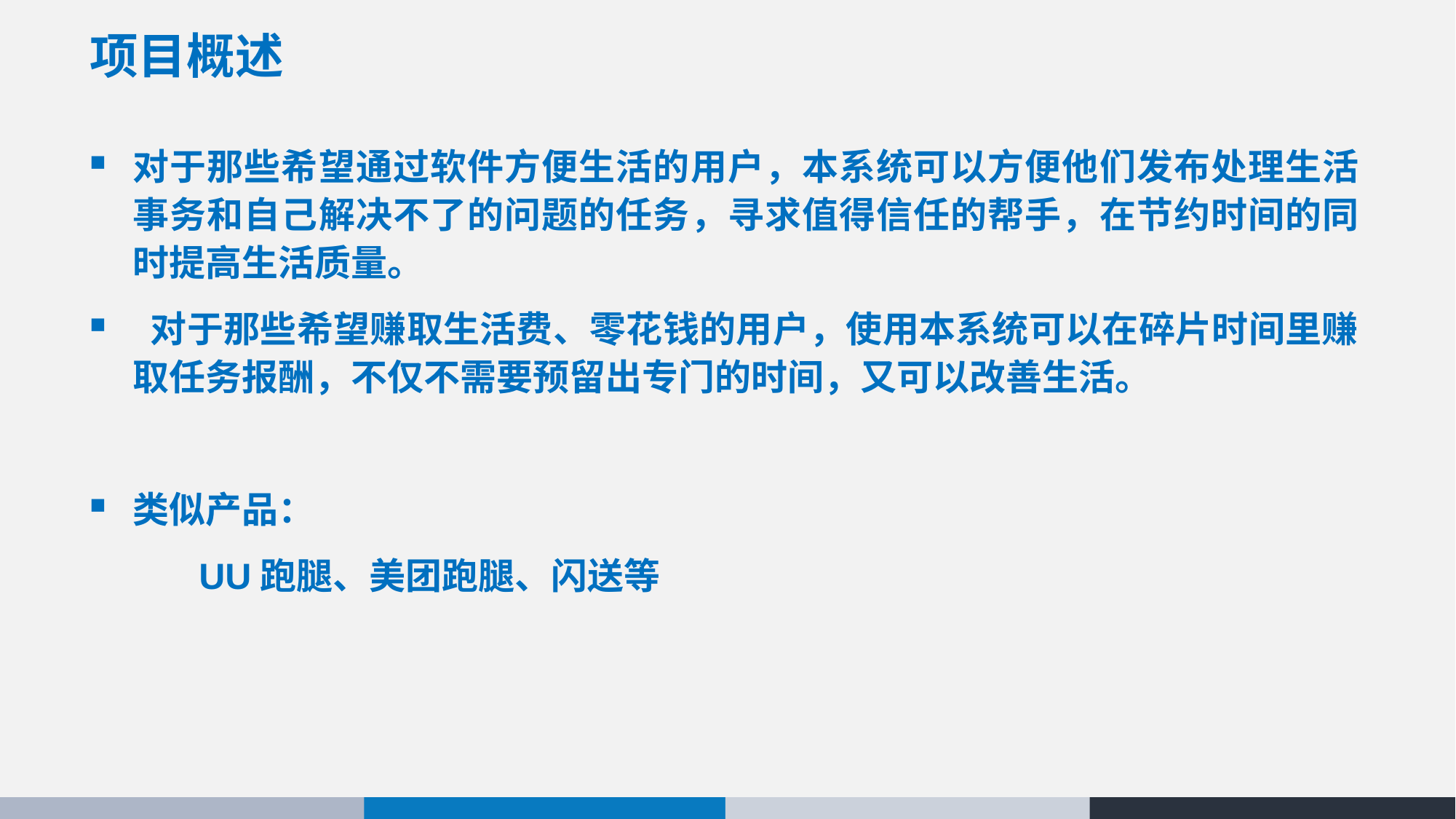

# 项目概述
对于那些希望通过软件方便生活的用户，本系统可以方便他们发布处理生活事务和自己解决不了的问题的任务，寻求值得信任的帮手，在节约时间的同时提高生活质量。
 对于那些希望赚取生活费、零花钱的用户，使用本系统可以在碎片时间里赚取任务报酬，不仅不需要预留出专门的时间，又可以改善生活。

类似产品：
	UU跑腿、美团跑腿、闪送等